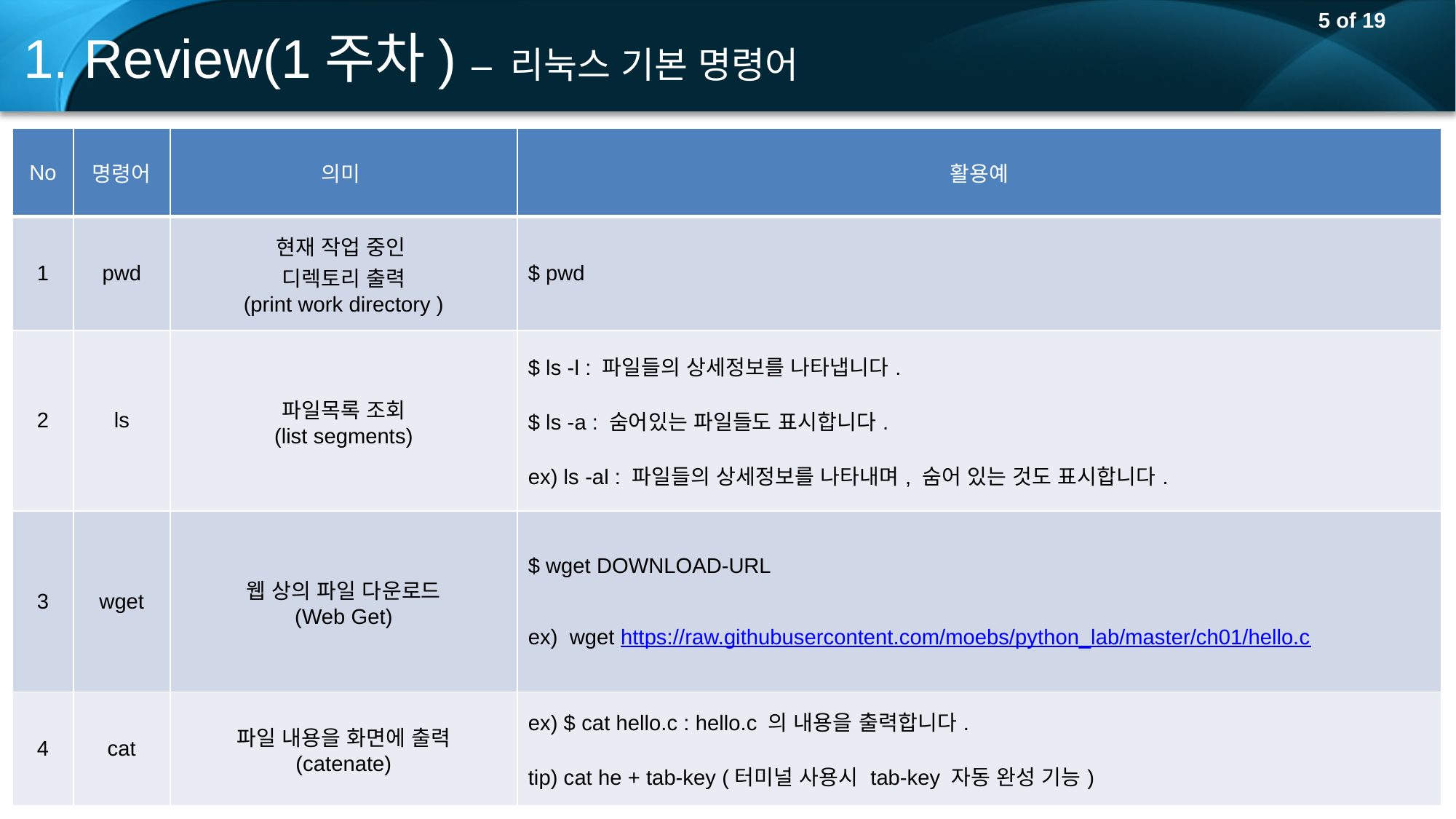

1. Review(1주차) – 리눅스 기본 명령어
| No | 명령어 | 의미 | 활용예 |
| --- | --- | --- | --- |
| 1 | pwd | 현재 작업 중인 디렉토리 출력 (print work directory ) | $ pwd |
| 2 | ls | 파일목록 조회 (list segments) | $ ls -l : 파일들의 상세정보를 나타냅니다. $ ls -a : 숨어있는 파일들도 표시합니다. ex) ls -al : 파일들의 상세정보를 나타내며, 숨어 있는 것도 표시합니다. |
| 3 | wget | 웹 상의 파일 다운로드 (Web Get) | $ wget DOWNLOAD-URL ex) wget https://raw.githubusercontent.com/moebs/python\_lab/master/ch01/hello.c |
| 4 | cat | 파일 내용을 화면에 출력 (catenate) | ex) $ cat hello.c : hello.c 의 내용을 출력합니다. tip) cat he + tab-key (터미널 사용시 tab-key 자동 완성 기능) |